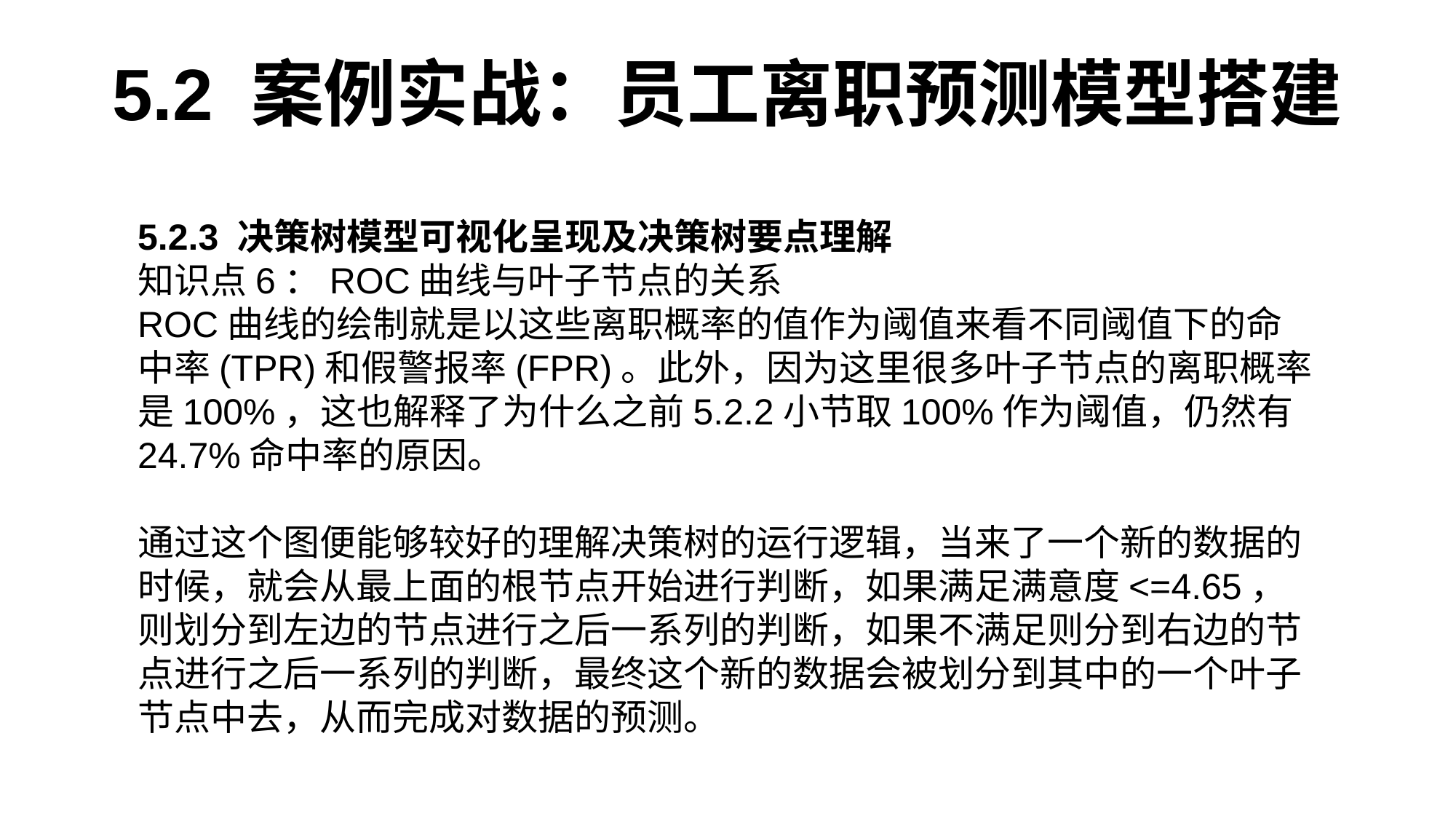

5.2 案例实战：员工离职预测模型搭建
5.2.3 决策树模型可视化呈现及决策树要点理解
知识点6：ROC曲线与叶子节点的关系
ROC曲线的绘制就是以这些离职概率的值作为阈值来看不同阈值下的命中率(TPR)和假警报率(FPR)。此外，因为这里很多叶子节点的离职概率是100%，这也解释了为什么之前5.2.2小节取100%作为阈值，仍然有24.7%命中率的原因。

通过这个图便能够较好的理解决策树的运行逻辑，当来了一个新的数据的时候，就会从最上面的根节点开始进行判断，如果满足满意度<=4.65，则划分到左边的节点进行之后一系列的判断，如果不满足则分到右边的节点进行之后一系列的判断，最终这个新的数据会被划分到其中的一个叶子节点中去，从而完成对数据的预测。